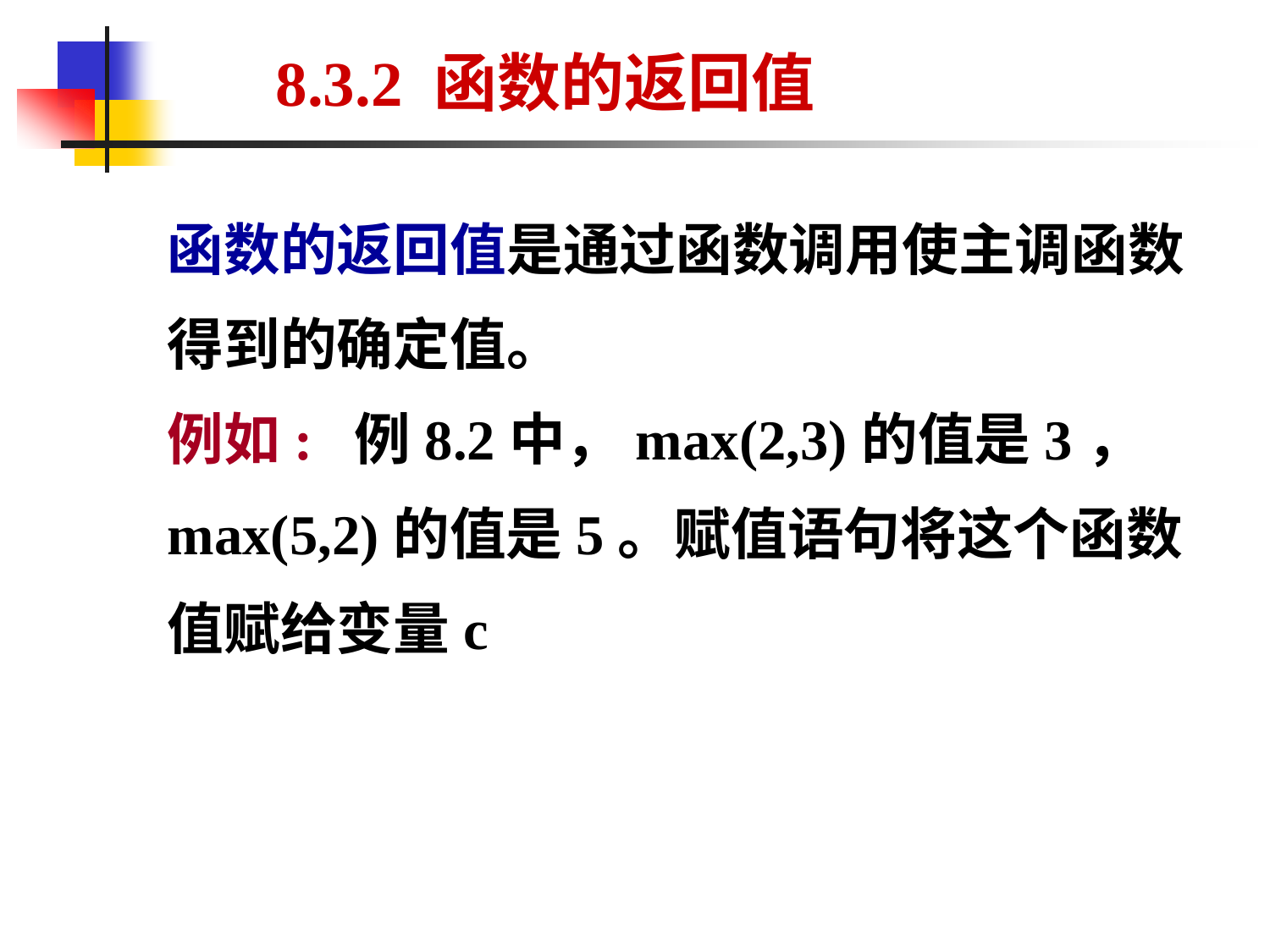

8.3.2 函数的返回值
函数的返回值是通过函数调用使主调函数得到的确定值。
例如:  例8.2中，max(2,3)的值是3，max(5,2)的值是5。赋值语句将这个函数值赋给变量c